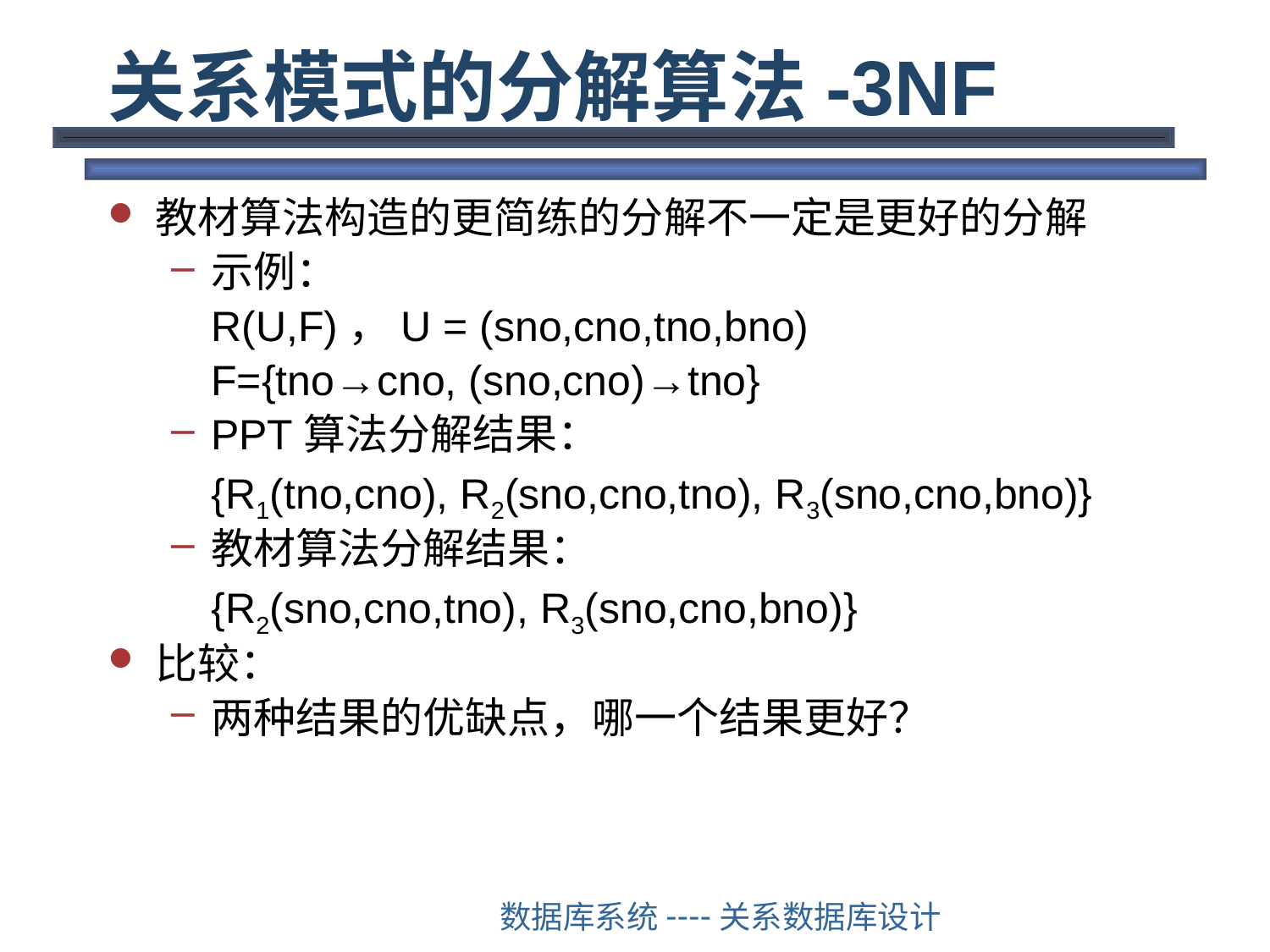

# 关系模式的分解算法-3NF
教材算法构造的更简练的分解不一定是更好的分解
示例：
	R(U,F)，U = (sno,cno,tno,bno)
	F={tno→cno, (sno,cno)→tno}
PPT算法分解结果：
	{R1(tno,cno), R2(sno,cno,tno), R3(sno,cno,bno)}
教材算法分解结果：
	{R2(sno,cno,tno), R3(sno,cno,bno)}
比较：
两种结果的优缺点，哪一个结果更好？
数据库系统----关系数据库设计